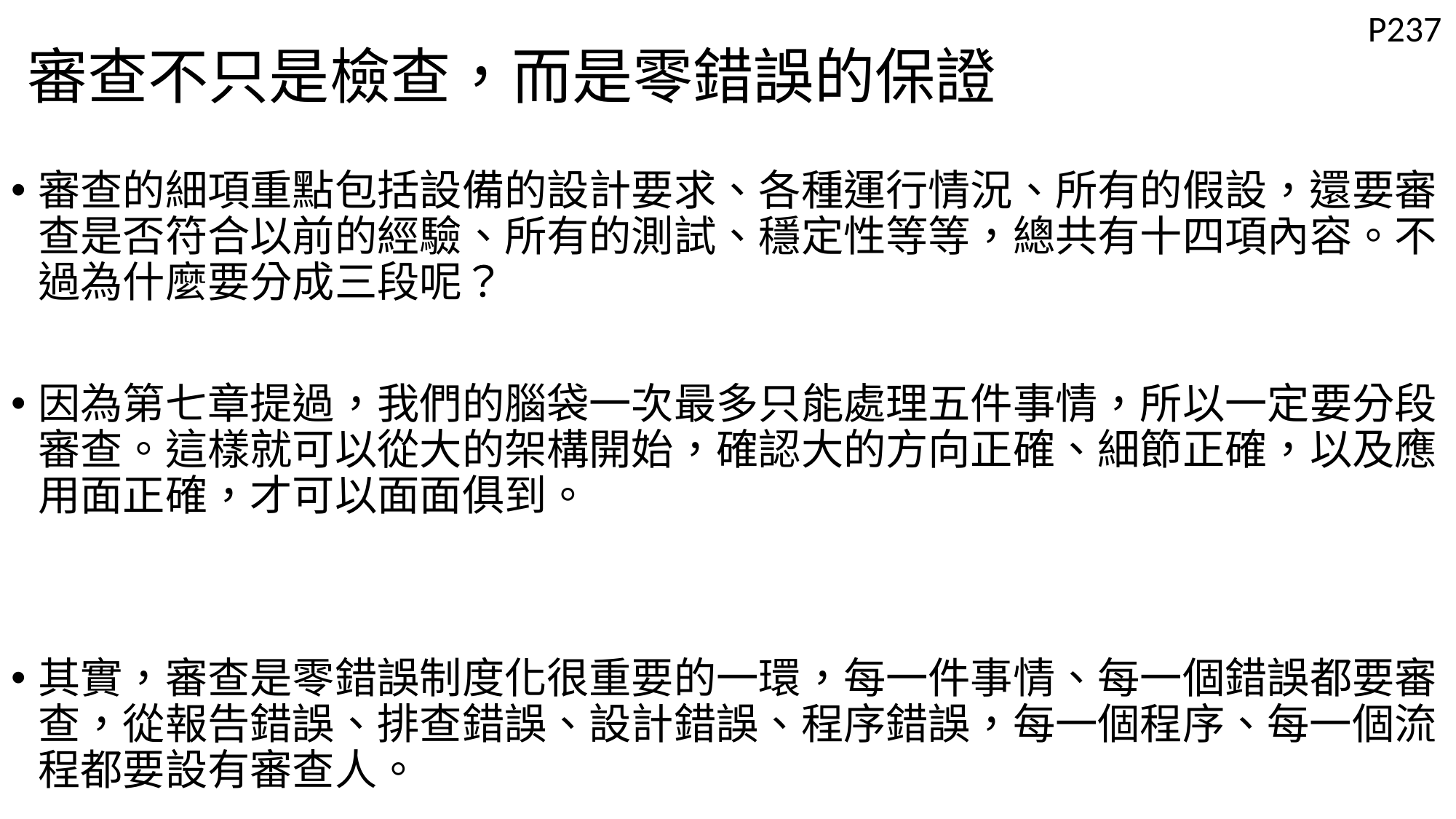

# 審查不只是檢查，而是零錯誤的保證
P237
審查的細項重點包括設備的設計要求、各種運行情況、所有的假設，還要審查是否符合以前的經驗、所有的測試、穩定性等等，總共有十四項內容。不過為什麼要分成三段呢？

因為第七章提過，我們的腦袋一次最多只能處理五件事情，所以一定要分段審查。這樣就可以從大的架構開始，確認大的方向正確、細節正確，以及應用面正確，才可以面面俱到。

其實，審查是零錯誤制度化很重要的一環，每一件事情、每一個錯誤都要審查，從報告錯誤、排查錯誤、設計錯誤、程序錯誤，每一個程序、每一個流程都要設有審查人。